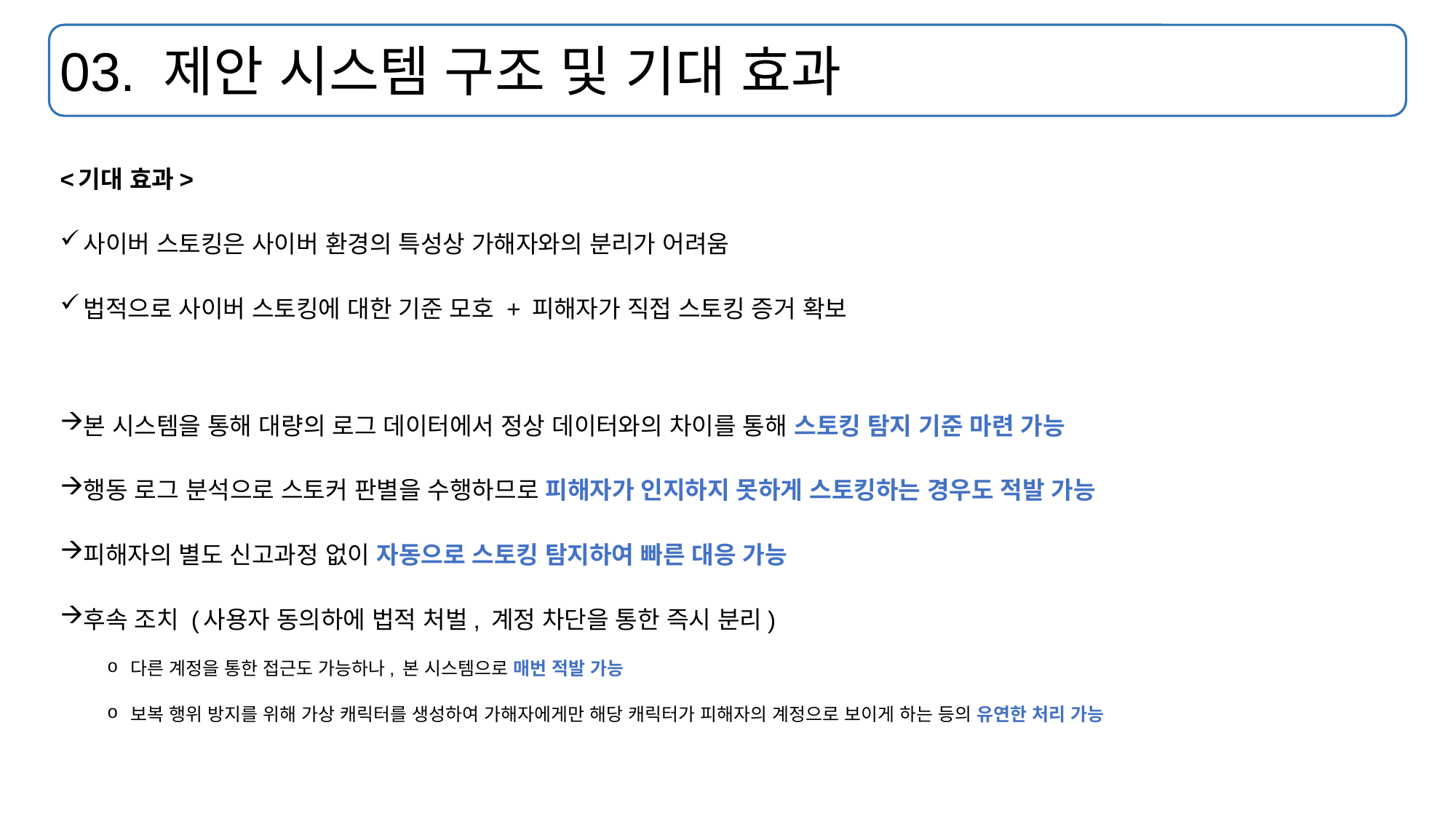

# 03. 제안 시스템 구조 및 기대 효과
<기대 효과>
사이버 스토킹은 사이버 환경의 특성상 가해자와의 분리가 어려움
법적으로 사이버 스토킹에 대한 기준 모호 + 피해자가 직접 스토킹 증거 확보

본 시스템을 통해 대량의 로그 데이터에서 정상 데이터와의 차이를 통해 스토킹 탐지 기준 마련 가능
행동 로그 분석으로 스토커 판별을 수행하므로 피해자가 인지하지 못하게 스토킹하는 경우도 적발 가능
피해자의 별도 신고과정 없이 자동으로 스토킹 탐지하여 빠른 대응 가능
후속 조치 (사용자 동의하에 법적 처벌, 계정 차단을 통한 즉시 분리)
다른 계정을 통한 접근도 가능하나, 본 시스템으로 매번 적발 가능
보복 행위 방지를 위해 가상 캐릭터를 생성하여 가해자에게만 해당 캐릭터가 피해자의 계정으로 보이게 하는 등의 유연한 처리 가능